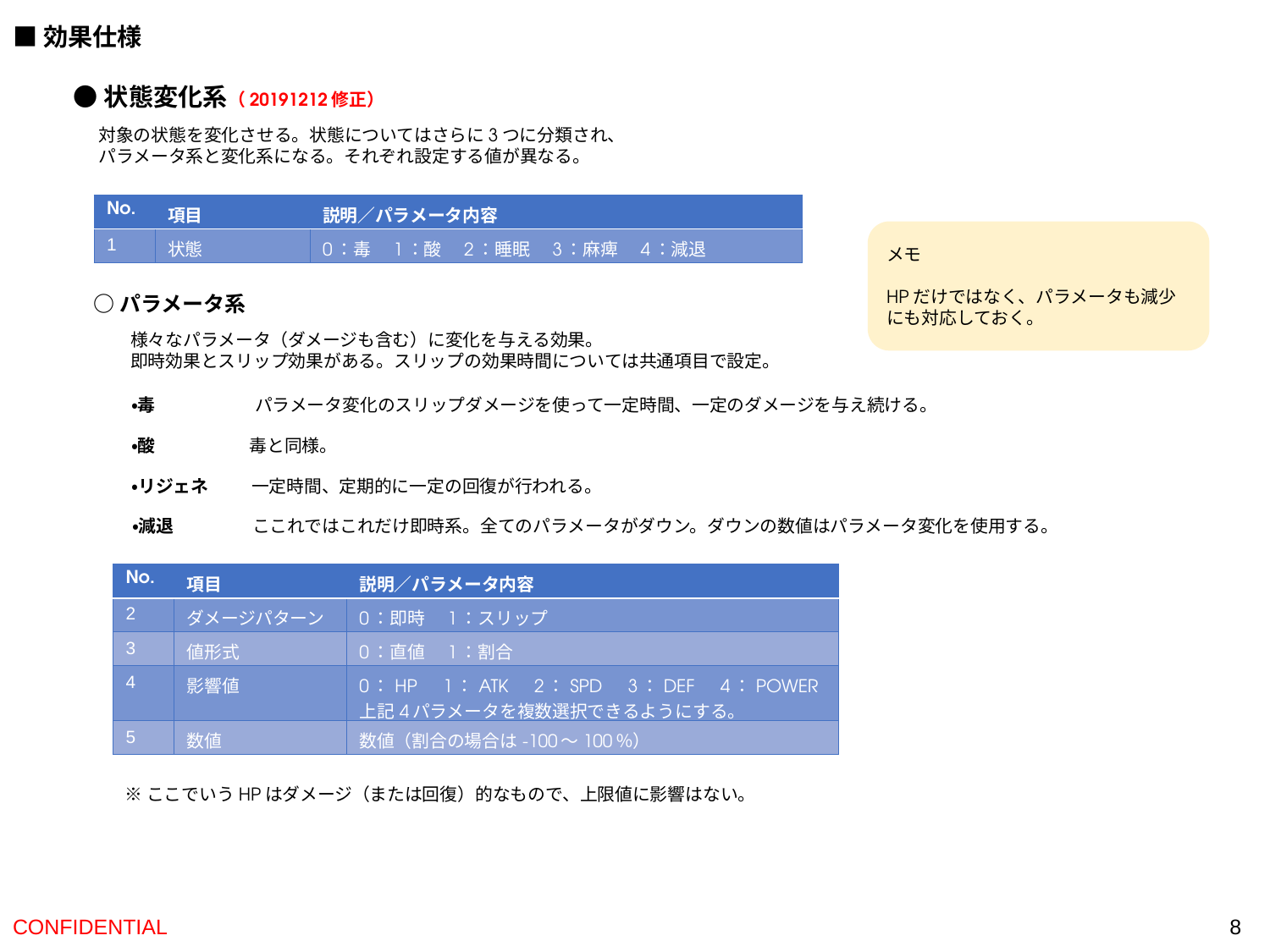

■効果仕様
●状態変化系（20191212修正）
対象の状態を変化させる。状態についてはさらに3つに分類され、
パラメータ系と変化系になる。それぞれ設定する値が異なる。
| No. | 項目 | 説明／パラメータ内容 |
| --- | --- | --- |
| 1 | 状態 | 0：毒　1：酸　2：睡眠　3：麻痺　4：減退 |
メモ

HPだけではなく、パラメータも減少にも対応しておく。
○パラメータ系
様々なパラメータ（ダメージも含む）に変化を与える効果。
即時効果とスリップ効果がある。スリップの効果時間については共通項目で設定。
・毒
パラメータ変化のスリップダメージを使って一定時間、一定のダメージを与え続ける。
・酸
毒と同様。
・リジェネ
一定時間、定期的に一定の回復が行われる。
・減退
ここれではこれだけ即時系。全てのパラメータがダウン。ダウンの数値はパラメータ変化を使用する。
| No. | 項目 | 説明／パラメータ内容 |
| --- | --- | --- |
| 2 | ダメージパターン | 0：即時　1：スリップ |
| 3 | 値形式 | 0：直値　1：割合 |
| 4 | 影響値 | 0：HP　1：ATK　2：SPD　3：DEF　4：POWER 上記4パラメータを複数選択できるようにする。 |
| 5 | 数値 | 数値（割合の場合は-100～100％） |
※ここでいうHPはダメージ（または回復）的なもので、上限値に影響はない。
8
CONFIDENTIAL